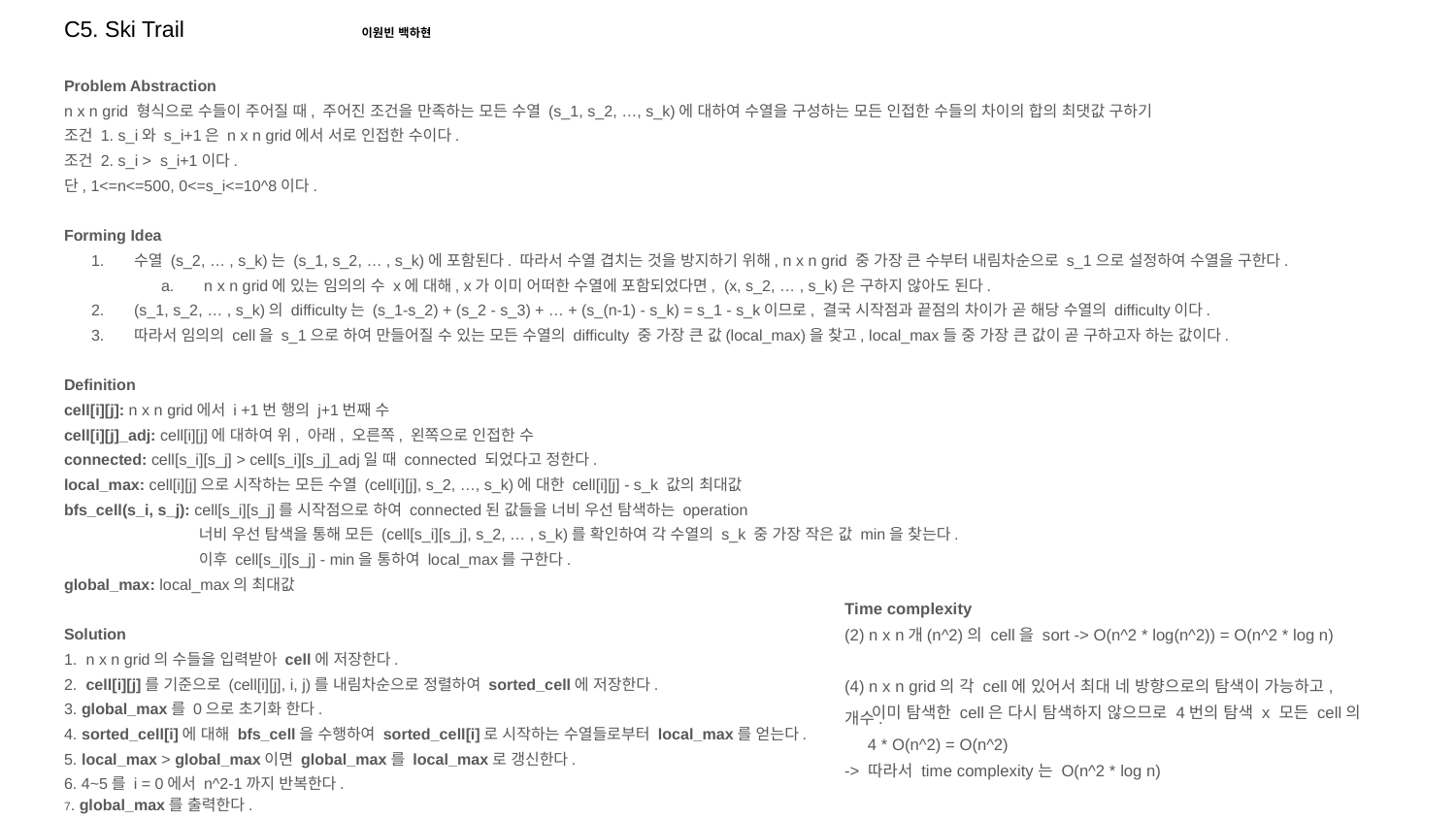

# C5. Ski Trail														          이원빈 백하현
Problem Abstraction
n x n grid 형식으로 수들이 주어질 때, 주어진 조건을 만족하는 모든 수열 (s_1, s_2, …, s_k)에 대하여 수열을 구성하는 모든 인접한 수들의 차이의 합의 최댓값 구하기
조건 1. s_i와 s_i+1은 n x n grid에서 서로 인접한 수이다.
조건 2. s_i >  s_i+1이다.
단, 1<=n<=500, 0<=s_i<=10^8이다.

Forming Idea
수열 (s_2, … , s_k)는 (s_1, s_2, … , s_k)에 포함된다. 따라서 수열 겹치는 것을 방지하기 위해, n x n grid 중 가장 큰 수부터 내림차순으로 s_1으로 설정하여 수열을 구한다.
n x n grid에 있는 임의의 수 x에 대해, x가 이미 어떠한 수열에 포함되었다면,  (x, s_2, … , s_k)은 구하지 않아도 된다.
(s_1, s_2, … , s_k)의 difficulty는 (s_1-s_2) + (s_2 - s_3) + … + (s_(n-1) - s_k) = s_1 - s_k이므로, 결국 시작점과 끝점의 차이가 곧 해당 수열의 difficulty이다.
따라서 임의의 cell을 s_1으로 하여 만들어질 수 있는 모든 수열의 difficulty 중 가장 큰 값(local_max)을 찾고, local_max들 중 가장 큰 값이 곧 구하고자 하는 값이다.

Definition
cell[i][j]: n x n grid에서 i +1번 행의 j+1번째 수
cell[i][j]_adj: cell[i][j]에 대하여 위, 아래, 오른쪽, 왼쪽으로 인접한 수
connected: cell[s_i][s_j] > cell[s_i][s_j]_adj일 때 connected 되었다고 정한다.
local_max: cell[i][j]으로 시작하는 모든 수열 (cell[i][j], s_2, …, s_k)에 대한 cell[i][j] - s_k 값의 최대값
bfs_cell(s_i, s_j): cell[s_i][s_j]를 시작점으로 하여 connected된 값들을 너비 우선 탐색하는 operation
                              너비 우선 탐색을 통해 모든 (cell[s_i][s_j], s_2, … , s_k)를 확인하여 각 수열의 s_k 중 가장 작은 값 min을 찾는다.
                              이후 cell[s_i][s_j] - min을 통하여 local_max를 구한다.
global_max: local_max의 최대값

Solution
1.  n x n grid의 수들을 입력받아 cell에 저장한다.
2.  cell[i][j]를 기준으로 (cell[i][j], i, j)를 내림차순으로 정렬하여 sorted_cell에 저장한다.
3. global_max를 0으로 초기화 한다.
4. sorted_cell[i]에 대해 bfs_cell을 수행하여 sorted_cell[i]로 시작하는 수열들로부터 local_max를 얻는다.
5. local_max > global_max이면 global_max를 local_max로 갱신한다.
6. 4~5를 i = 0에서 n^2-1까지 반복한다.
7. global_max를 출력한다.

Time complexity
(2) n x n개(n^2)의 cell을 sort -> O(n^2 * log(n^2)) = O(n^2 * log n)

(4) n x n grid의 각 cell에 있어서 최대 네 방향으로의 탐색이 가능하고,
     이미 탐색한 cell은 다시 탐색하지 않으므로 4번의 탐색 x 모든 cell의 개수.
     4 * O(n^2) = O(n^2)
-> 따라서 time complexity는 O(n^2 * log n)